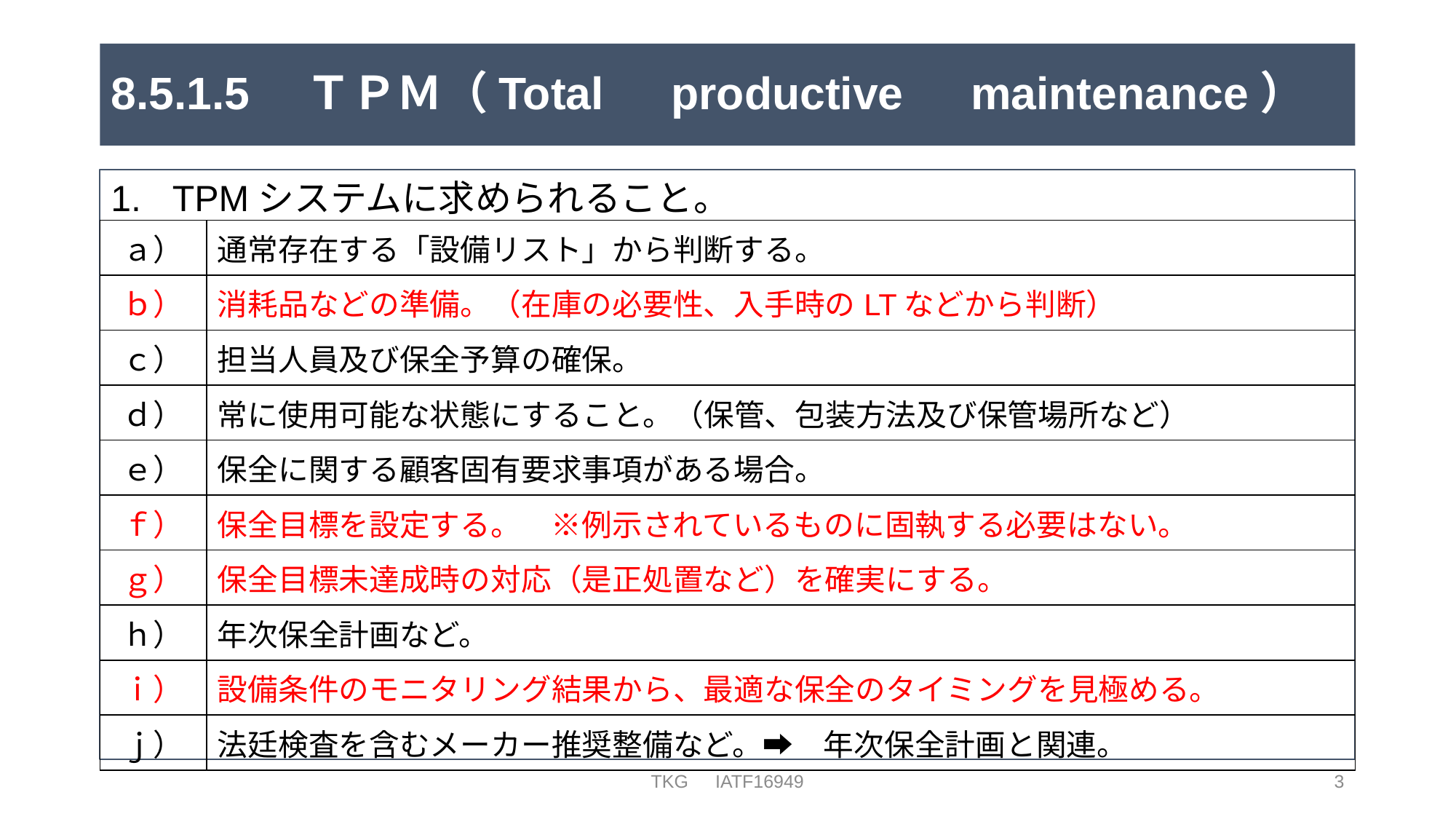

# 8.5.1.5　ＴＰＭ（Total　productive　maintenance）
TPMシステムに求められること。
| ａ） | 通常存在する「設備リスト」から判断する。 |
| --- | --- |
| ｂ） | 消耗品などの準備。（在庫の必要性、入手時のLTなどから判断） |
| ｃ） | 担当人員及び保全予算の確保。 |
| ｄ） | 常に使用可能な状態にすること。（保管、包装方法及び保管場所など） |
| ｅ） | 保全に関する顧客固有要求事項がある場合。 |
| ｆ） | 保全目標を設定する。　※例示されているものに固執する必要はない。 |
| ｇ） | 保全目標未達成時の対応（是正処置など）を確実にする。 |
| ｈ） | 年次保全計画など。 |
| ｉ） | 設備条件のモニタリング結果から、最適な保全のタイミングを見極める。 |
| ｊ） | 法廷検査を含むメーカー推奨整備など。➡　年次保全計画と関連。 |
TKG　IATF16949
3